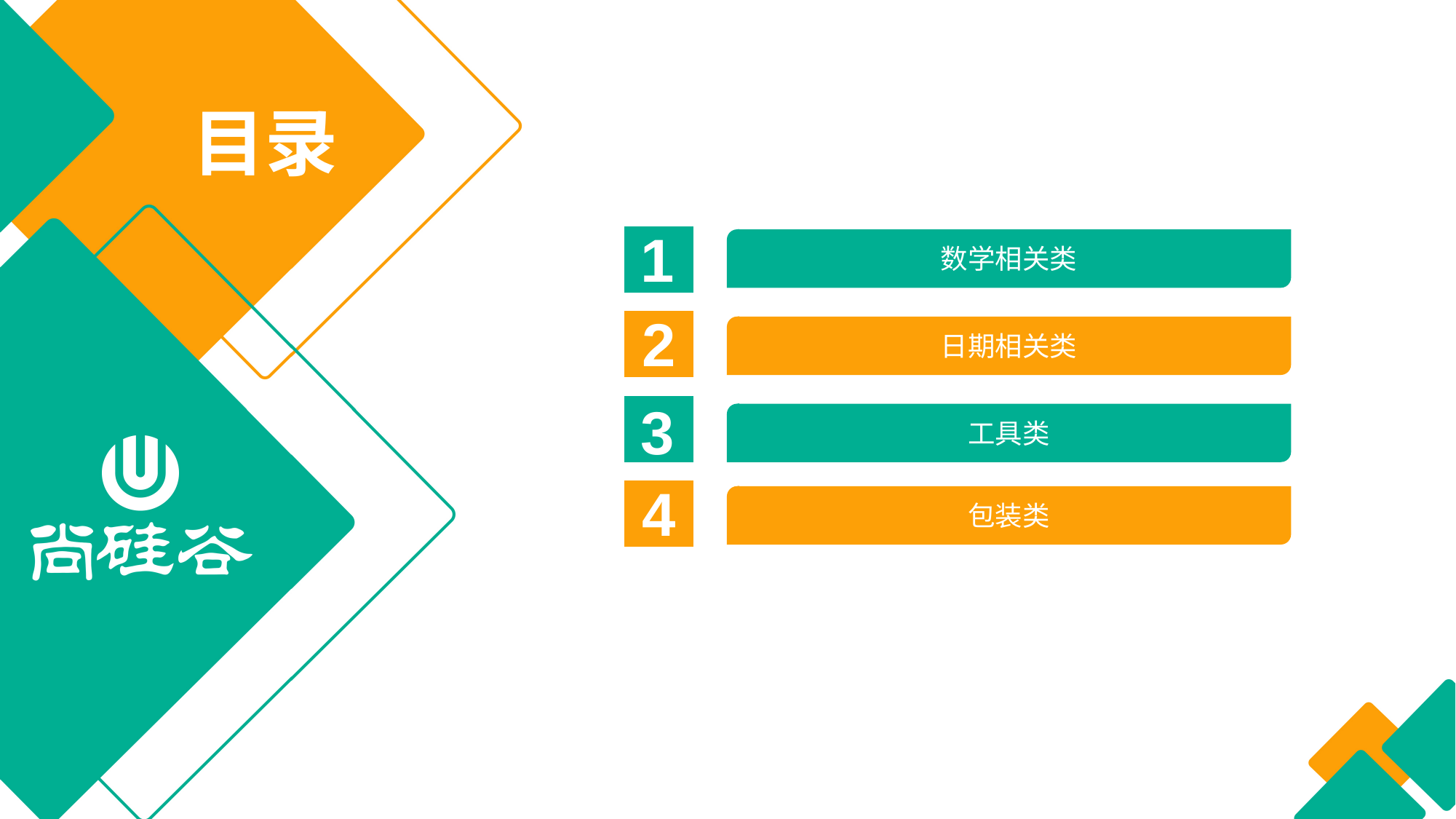

目录
1

数学相关类
2

日期相关类
3

工具类
4

包装类